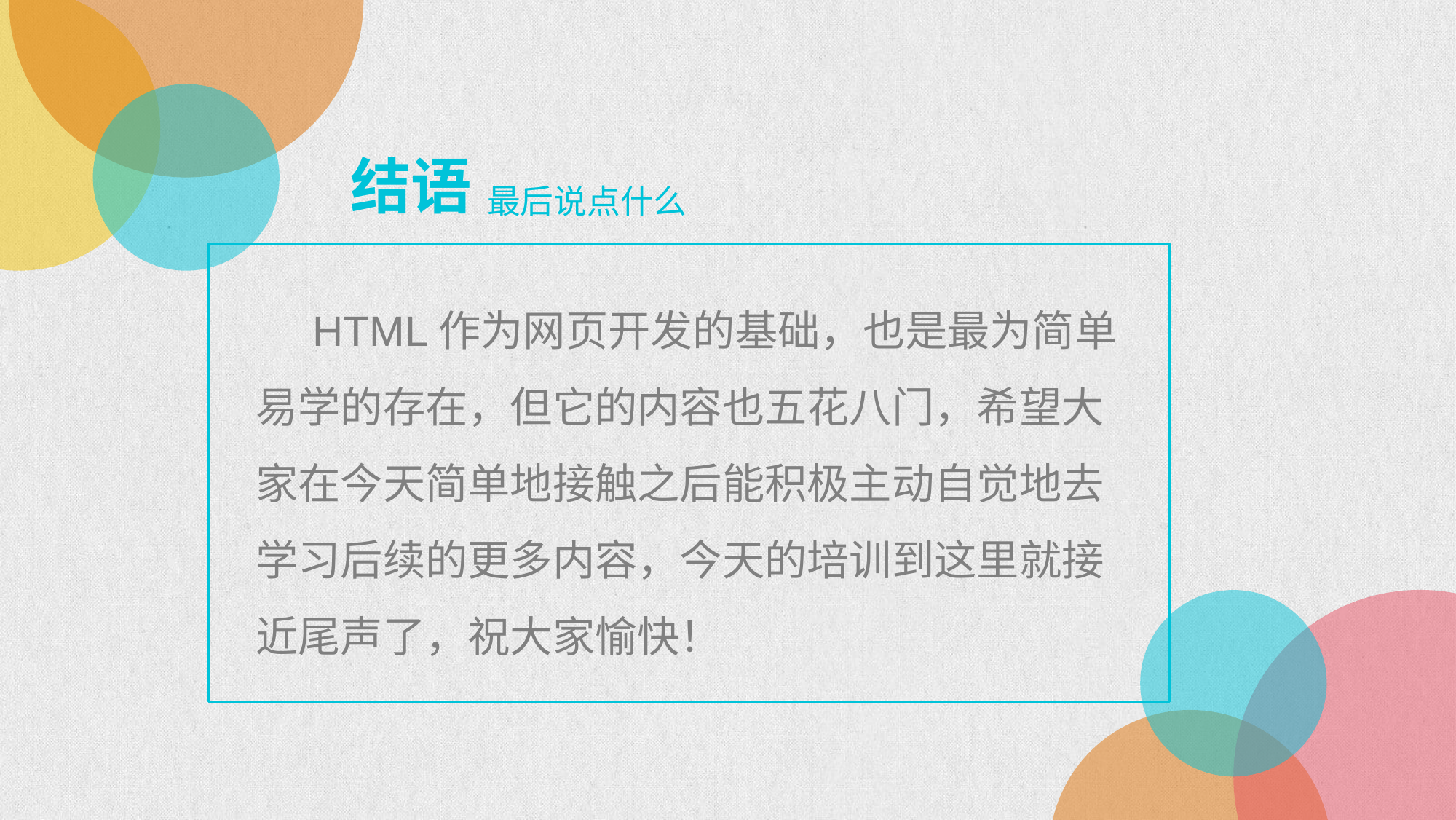

结语
最后说点什么

       HTML作为网页开发的基础，也是最为简单易学的存在，但它的内容也五花八门，希望大家在今天简单地接触之后能积极主动自觉地去学习后续的更多内容，今天的培训到这里就接近尾声了，祝大家愉快！